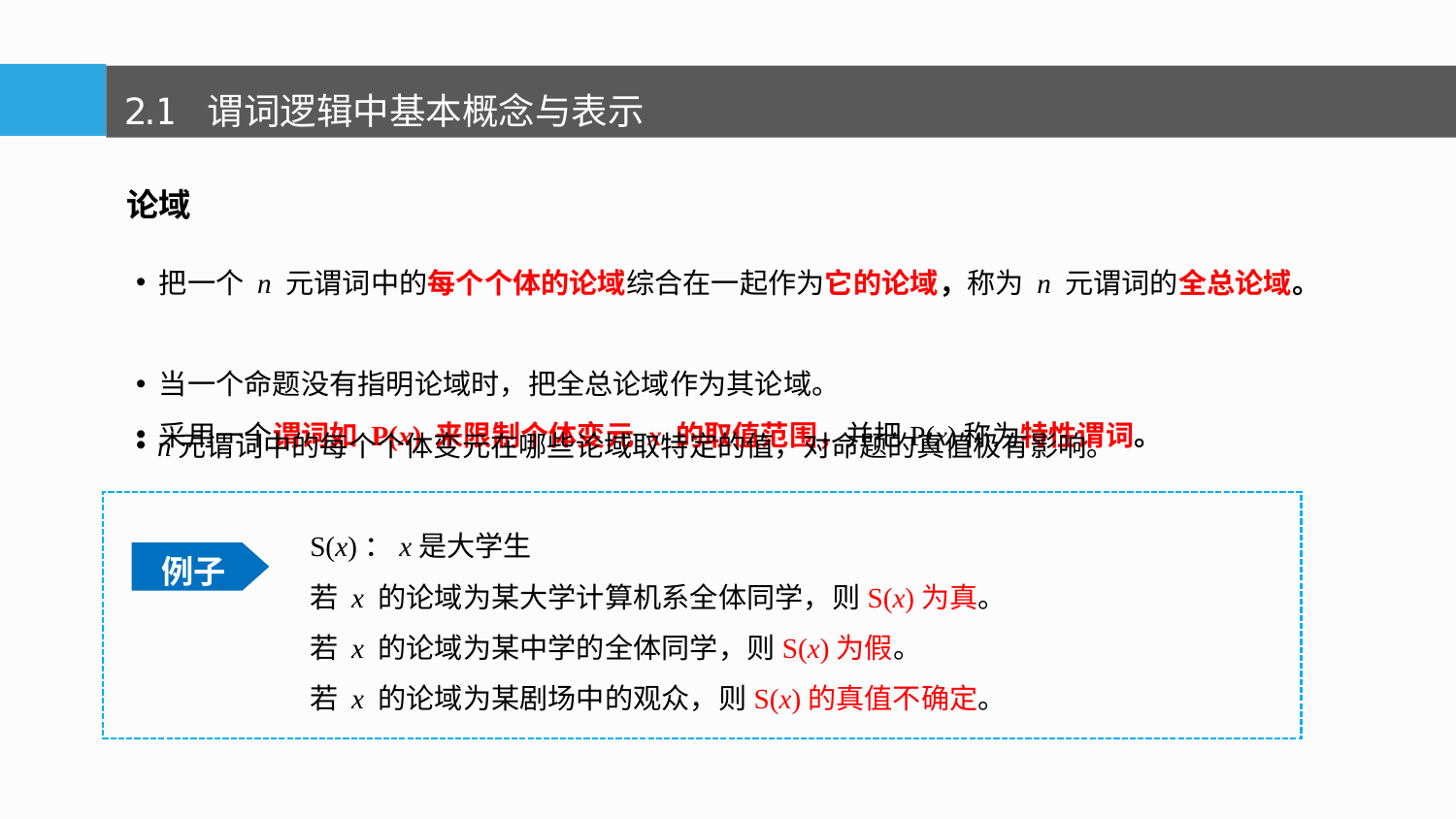

2.1  谓词逻辑中基本概念与表示

论域
 把一个 n 元谓词中的每个个体的论域综合在一起作为它的论域，称为 n 元谓词的全总论域。
 当一个命题没有指明论域时，把全总论域作为其论域。
 采用一个谓词如 P(x) 来限制个体变元 x 的取值范围，并把P(x)称为特性谓词。
n元谓词中的每个个体变元在哪些论域取特定的值，对命题的真值极有影响。

S(x)：x是大学生
若 x 的论域为某大学计算机系全体同学，则S(x)为真。
若 x 的论域为某中学的全体同学，则S(x)为假。
若 x 的论域为某剧场中的观众，则S(x)的真值不确定。
例子